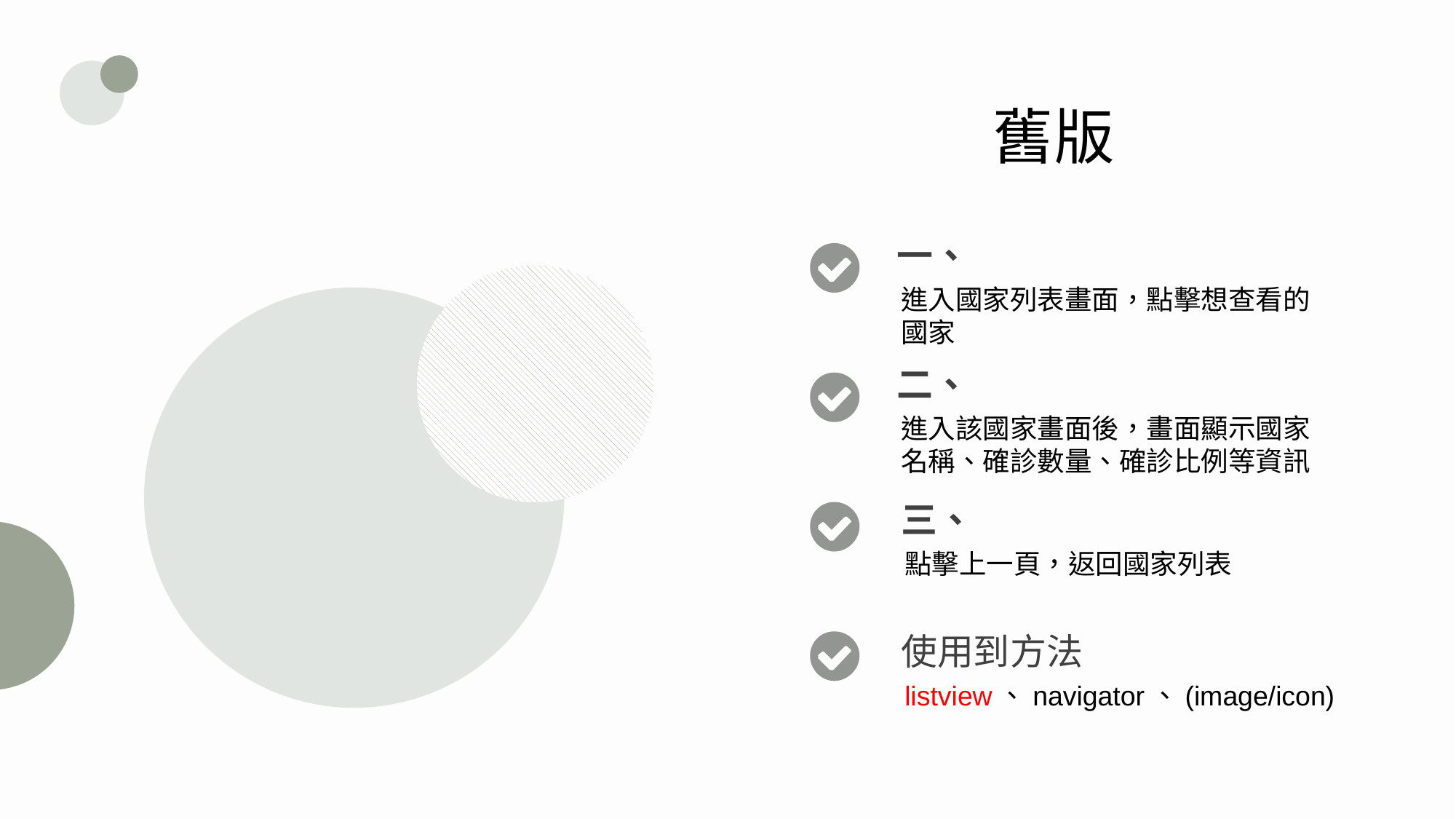

舊版
一、

進入國家列表畫面，點擊想查看的國家

二、

進入該國家畫面後，畫面顯示國家名稱、確診數量、確診比例等資訊
三、

點擊上一頁，返回國家列表
使用到方法

listview、navigator、(image/icon)